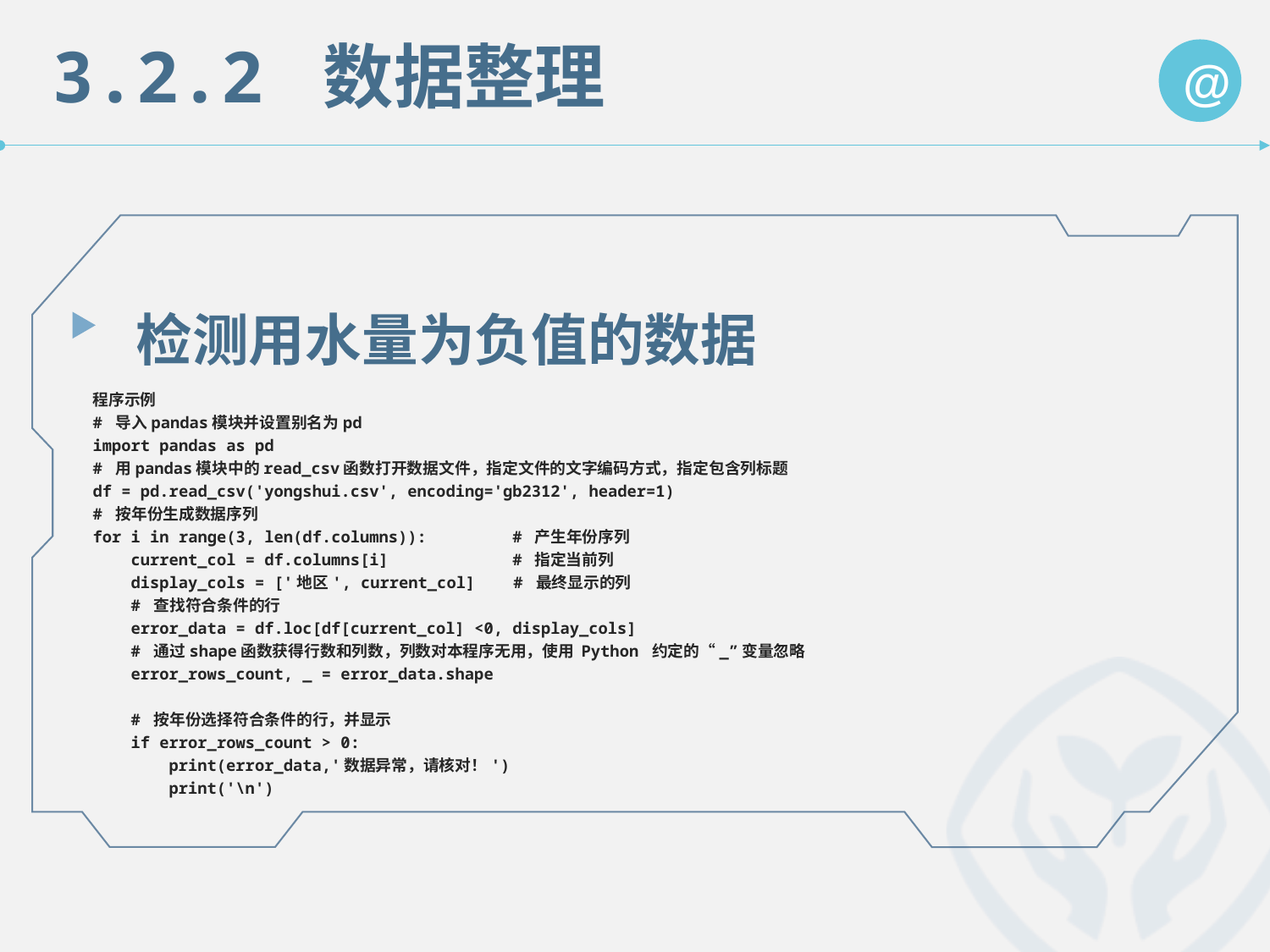

3.2.2 数据整理
@

检测用水量为负值的数据

程序示例
# 导入pandas模块并设置别名为pd
import pandas as pd
# 用pandas模块中的read_csv函数打开数据文件，指定文件的文字编码方式，指定包含列标题
df = pd.read_csv('yongshui.csv', encoding='gb2312', header=1)
# 按年份生成数据序列
for i in range(3, len(df.columns)):         # 产生年份序列
    current_col = df.columns[i]             # 指定当前列
    display_cols = ['地区', current_col]    # 最终显示的列
    # 查找符合条件的行
    error_data = df.loc[df[current_col] <0, display_cols]
    # 通过shape函数获得行数和列数，列数对本程序无用，使用 Python 约定的“_”变量忽略
    error_rows_count, _ = error_data.shape

    # 按年份选择符合条件的行，并显示
    if error_rows_count > 0:
        print(error_data,'数据异常，请核对！')
        print('\n')